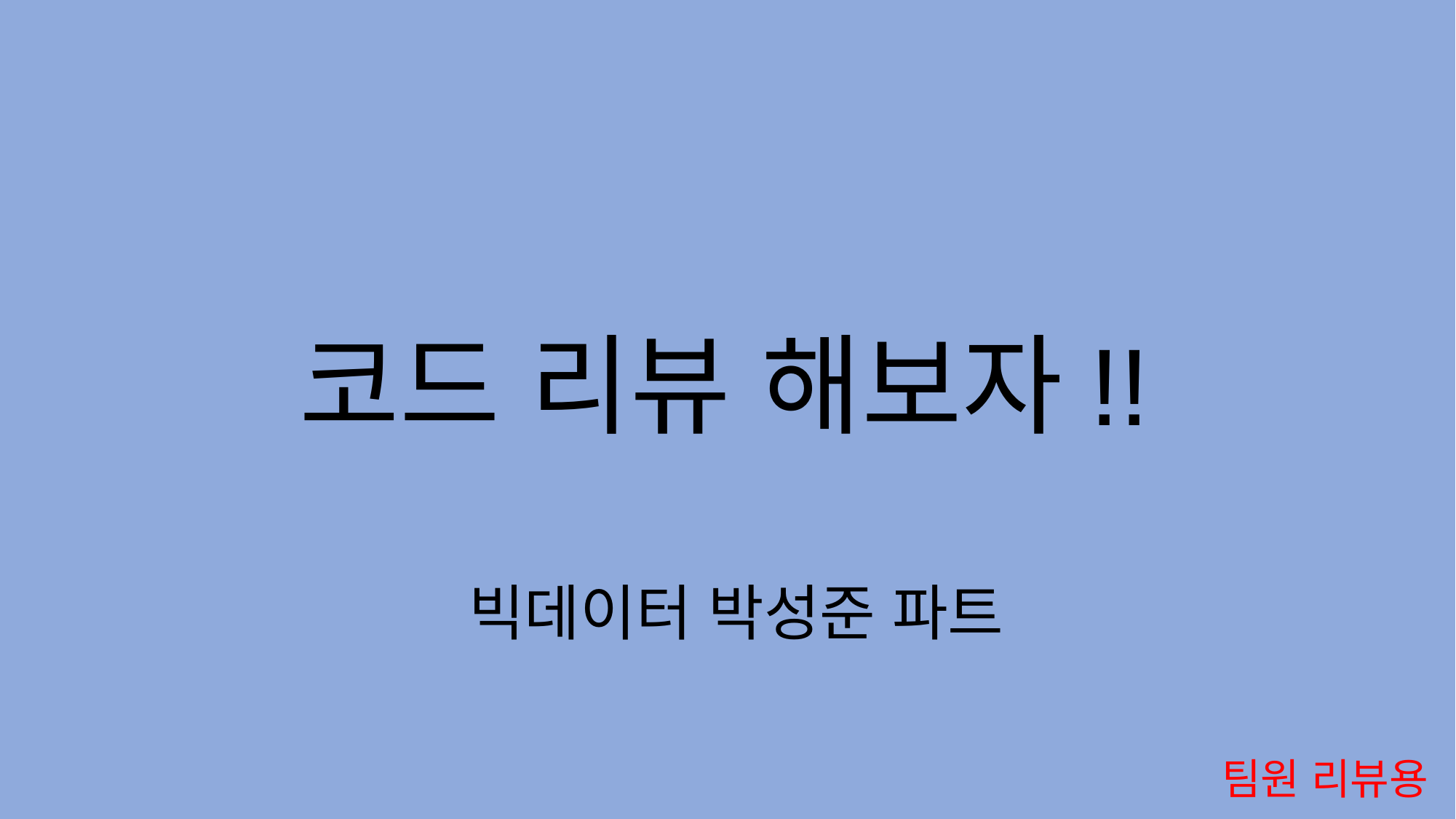

코드 리뷰 해보자!!
빅데이터 박성준 파트
팀원 리뷰용